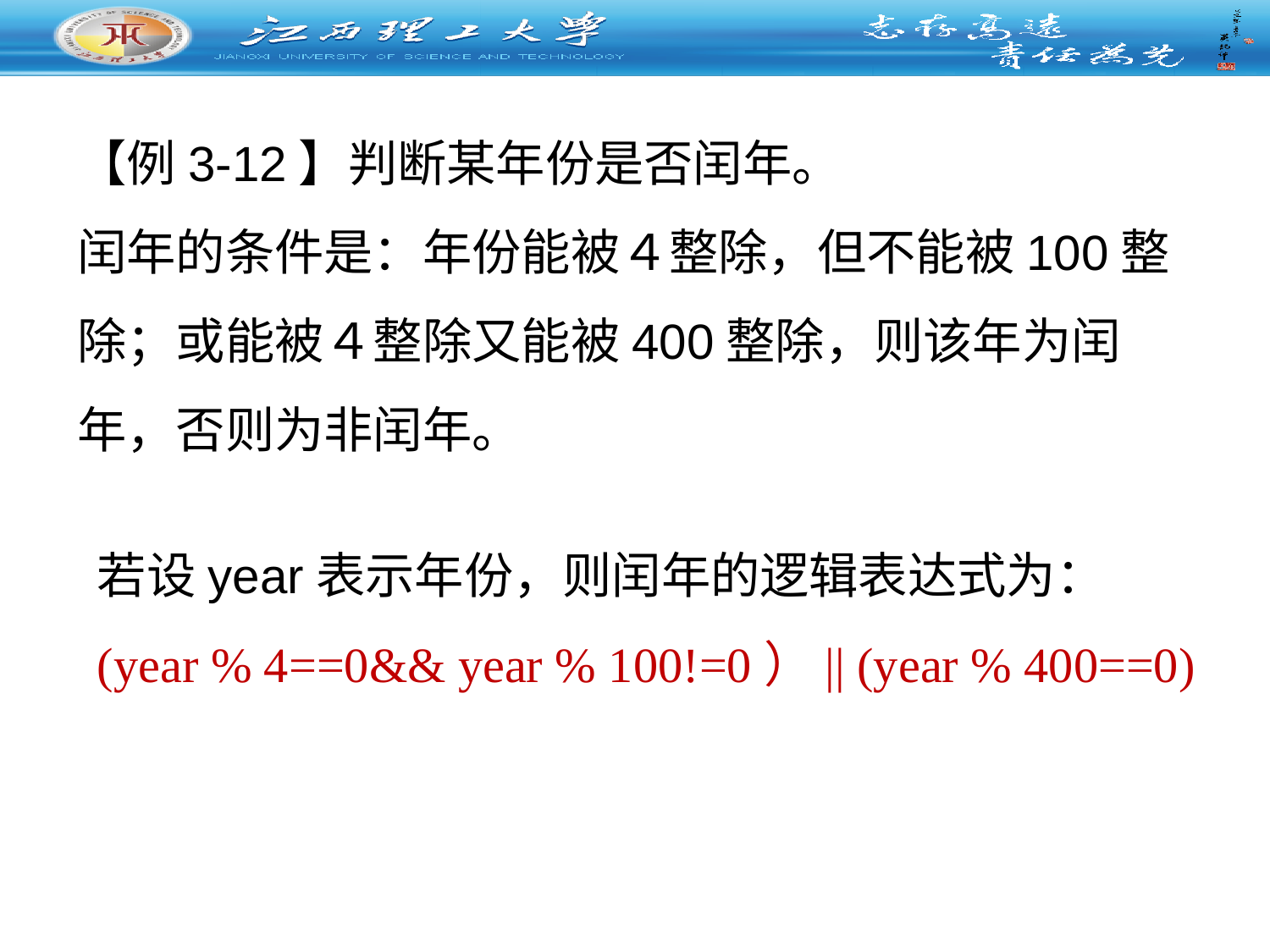

【例3-12】判断某年份是否闰年。
闰年的条件是：年份能被４整除，但不能被100整除；或能被４整除又能被400整除，则该年为闰年，否则为非闰年。
若设year表示年份，则闰年的逻辑表达式为：
(year % 4==0&& year % 100!=0）|| (year % 400==0)